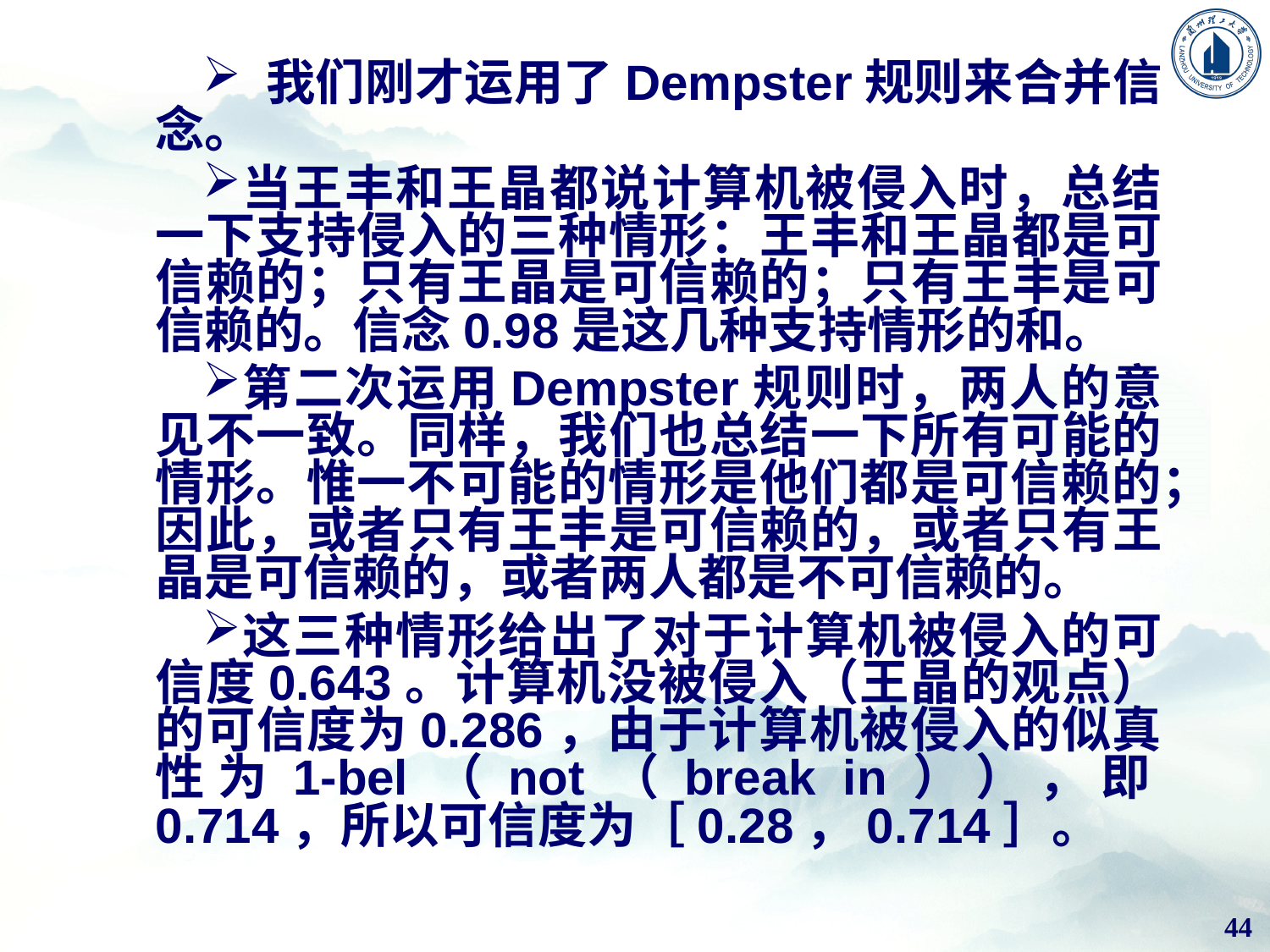

我们刚才运用了Dempster规则来合并信念。
当王丰和王晶都说计算机被侵入时，总结一下支持侵入的三种情形：王丰和王晶都是可信赖的；只有王晶是可信赖的；只有王丰是可信赖的。信念0.98是这几种支持情形的和。
第二次运用Dempster规则时，两人的意见不一致。同样，我们也总结一下所有可能的情形。惟一不可能的情形是他们都是可信赖的；因此，或者只有王丰是可信赖的，或者只有王晶是可信赖的，或者两人都是不可信赖的。
这三种情形给出了对于计算机被侵入的可信度0.643。计算机没被侵入（王晶的观点）的可信度为0.286，由于计算机被侵入的似真性为1-bel（not（break in）），即0.714，所以可信度为［0.28，0.714］。
44